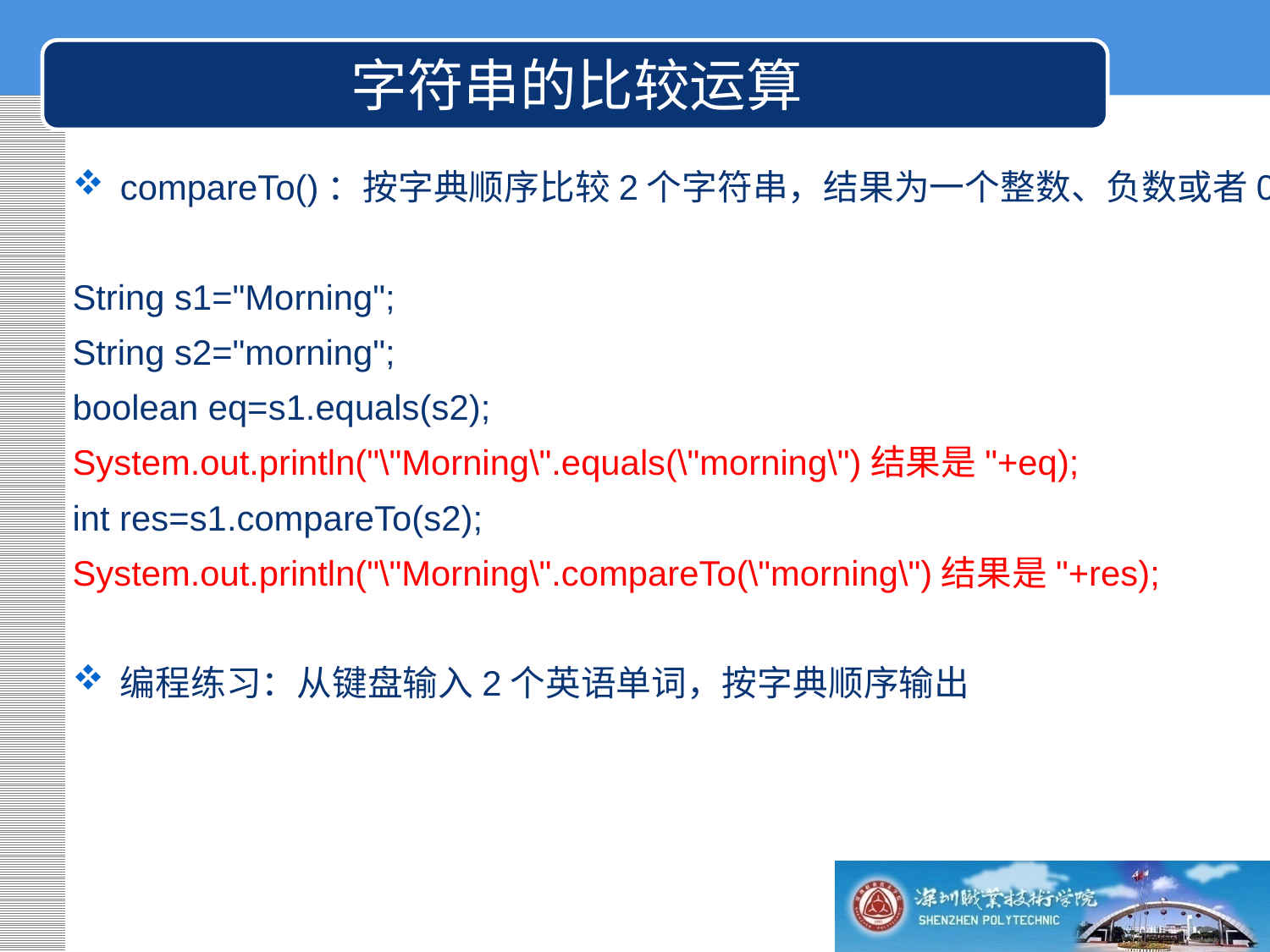

字符串的比较运算
compareTo()：按字典顺序比较2个字符串，结果为一个整数、负数或者0.

String s1="Morning";
String s2="morning";
boolean eq=s1.equals(s2);
System.out.println("\"Morning\".equals(\"morning\")结果是"+eq);
int res=s1.compareTo(s2);
System.out.println("\"Morning\".compareTo(\"morning\")结果是"+res);

编程练习：从键盘输入2个英语单词，按字典顺序输出